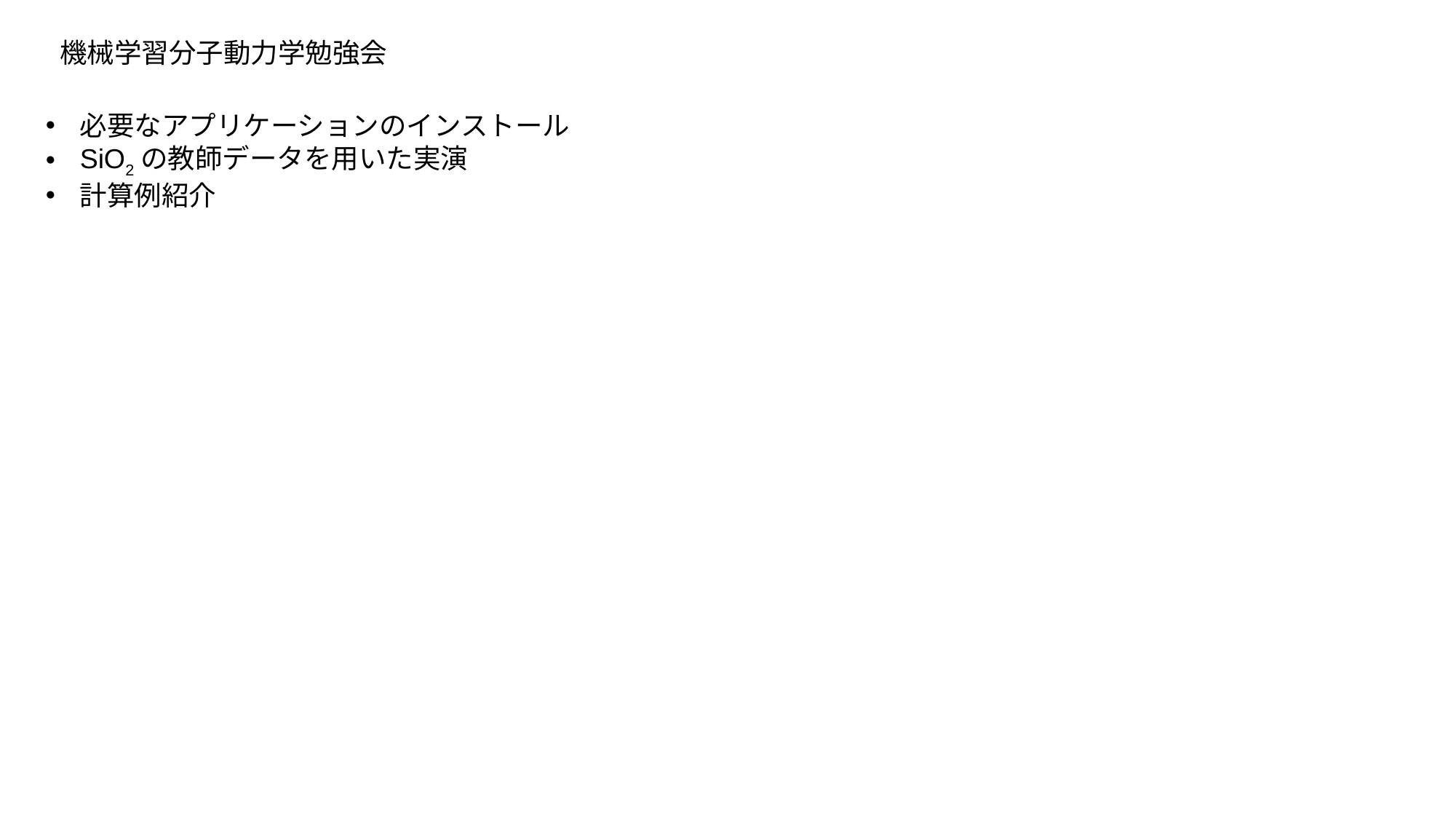

機械学習分子動力学勉強会
必要なアプリケーションのインストール
SiO2の教師データを用いた実演
計算例紹介